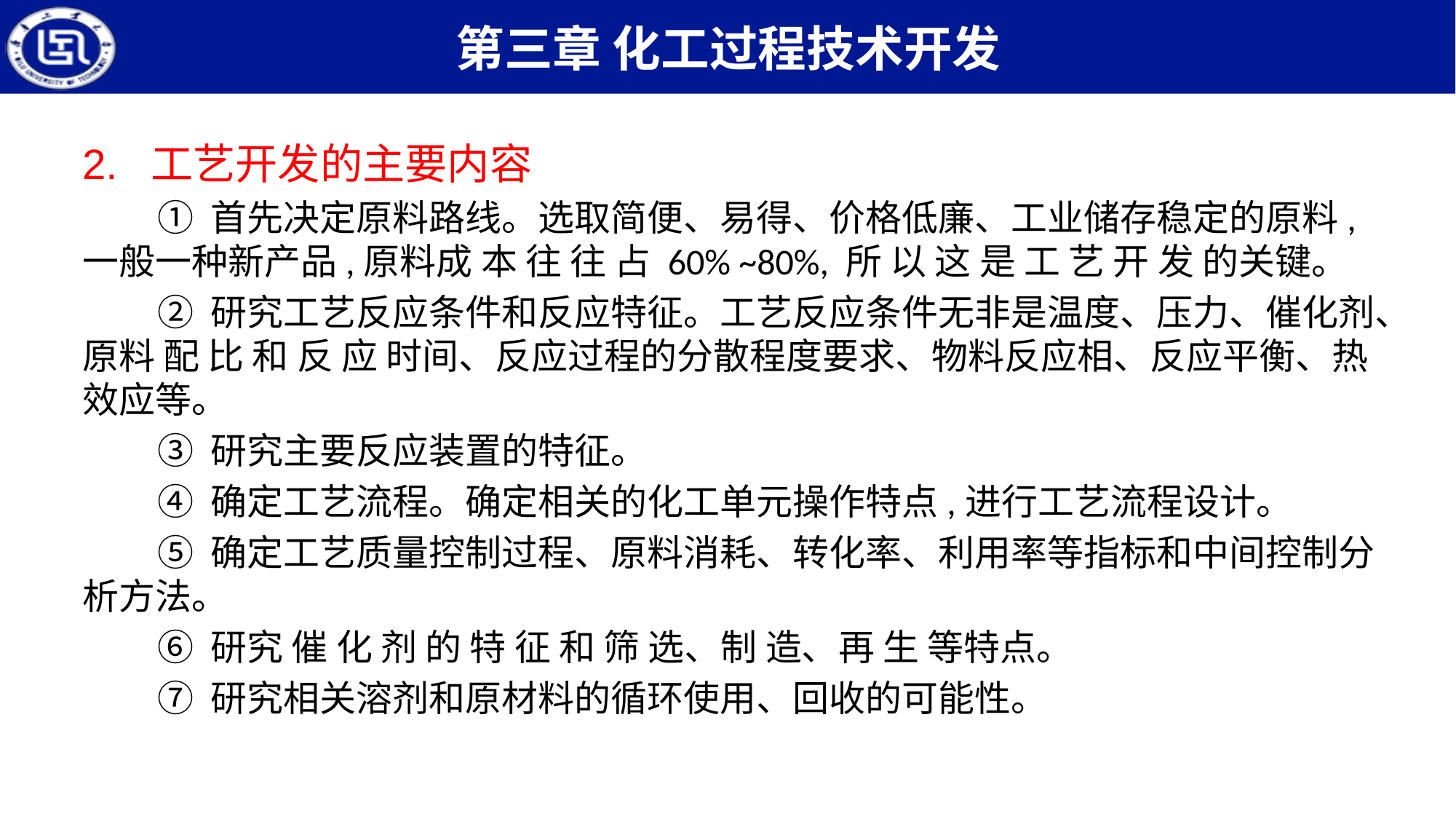

工艺开发的主要内容
① 首先决定原料路线。选取简便、易得、价格低廉、工业储存稳定的原料,一般一种新产品,原料成 本 往 往 占 60% ~80%, 所 以 这 是 工 艺 开 发 的关键。
② 研究工艺反应条件和反应特征。工艺反应条件无非是温度、压力、催化剂、原料 配 比 和 反 应 时间、反应过程的分散程度要求、物料反应相、反应平衡、热效应等。
③ 研究主要反应装置的特征。
④ 确定工艺流程。确定相关的化工单元操作特点,进行工艺流程设计。
⑤ 确定工艺质量控制过程、原料消耗、转化率、利用率等指标和中间控制分析方法。
⑥ 研究 催 化 剂 的 特 征 和 筛 选、制 造、再 生 等特点。
⑦ 研究相关溶剂和原材料的循环使用、回收的可能性。